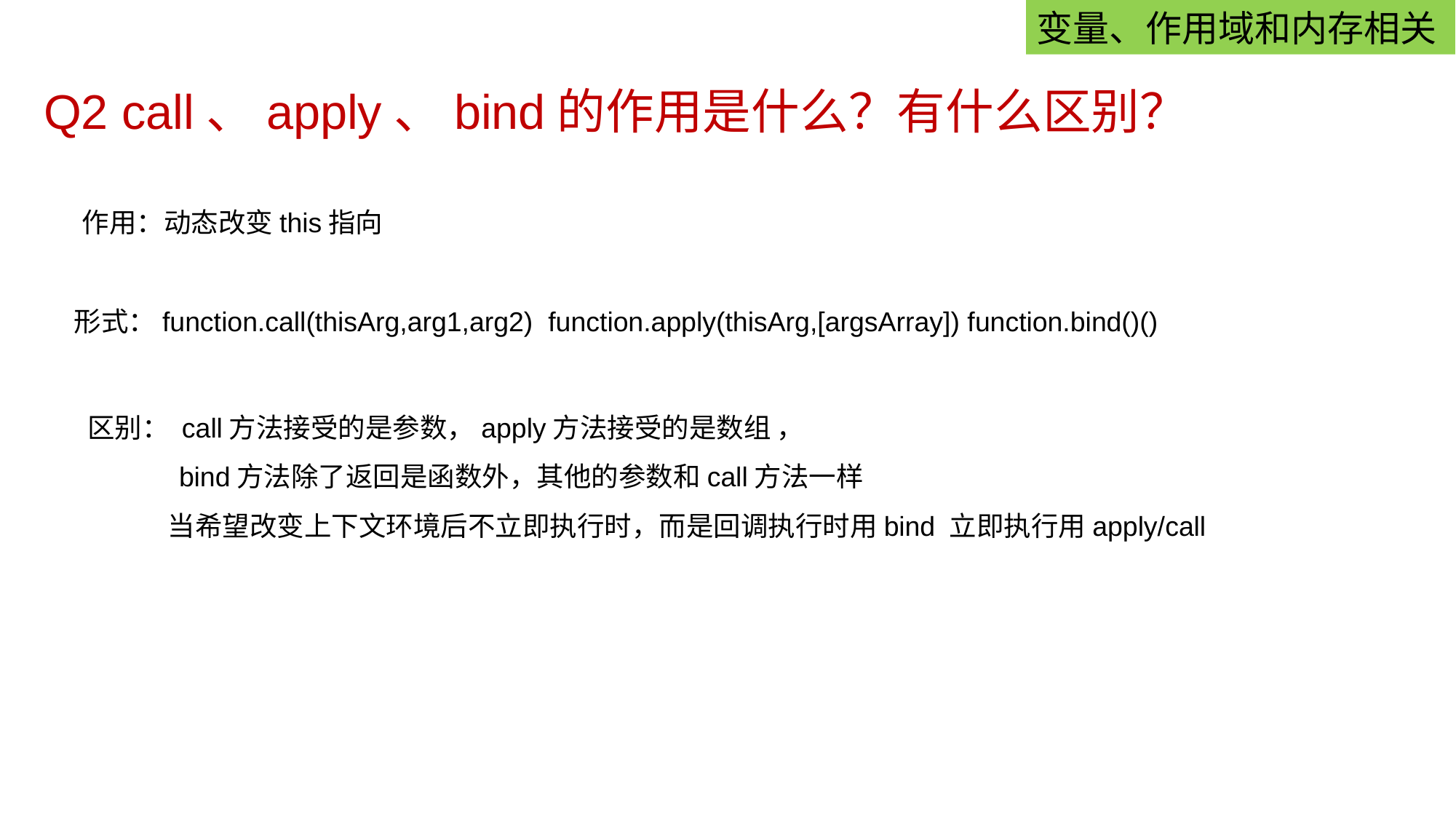

变量、作用域和内存相关
Q2 call、apply、bind的作用是什么？有什么区别？
作用：动态改变this指向
形式：function.call(thisArg,arg1,arg2)  function.apply(thisArg,[argsArray]) function.bind()()
区别： call方法接受的是参数，apply方法接受的是数组 ，
            bind方法除了返回是函数外，其他的参数和call方法一样
            当希望改变上下文环境后不立即执行时，而是回调执行时用bind 立即执行用apply/call